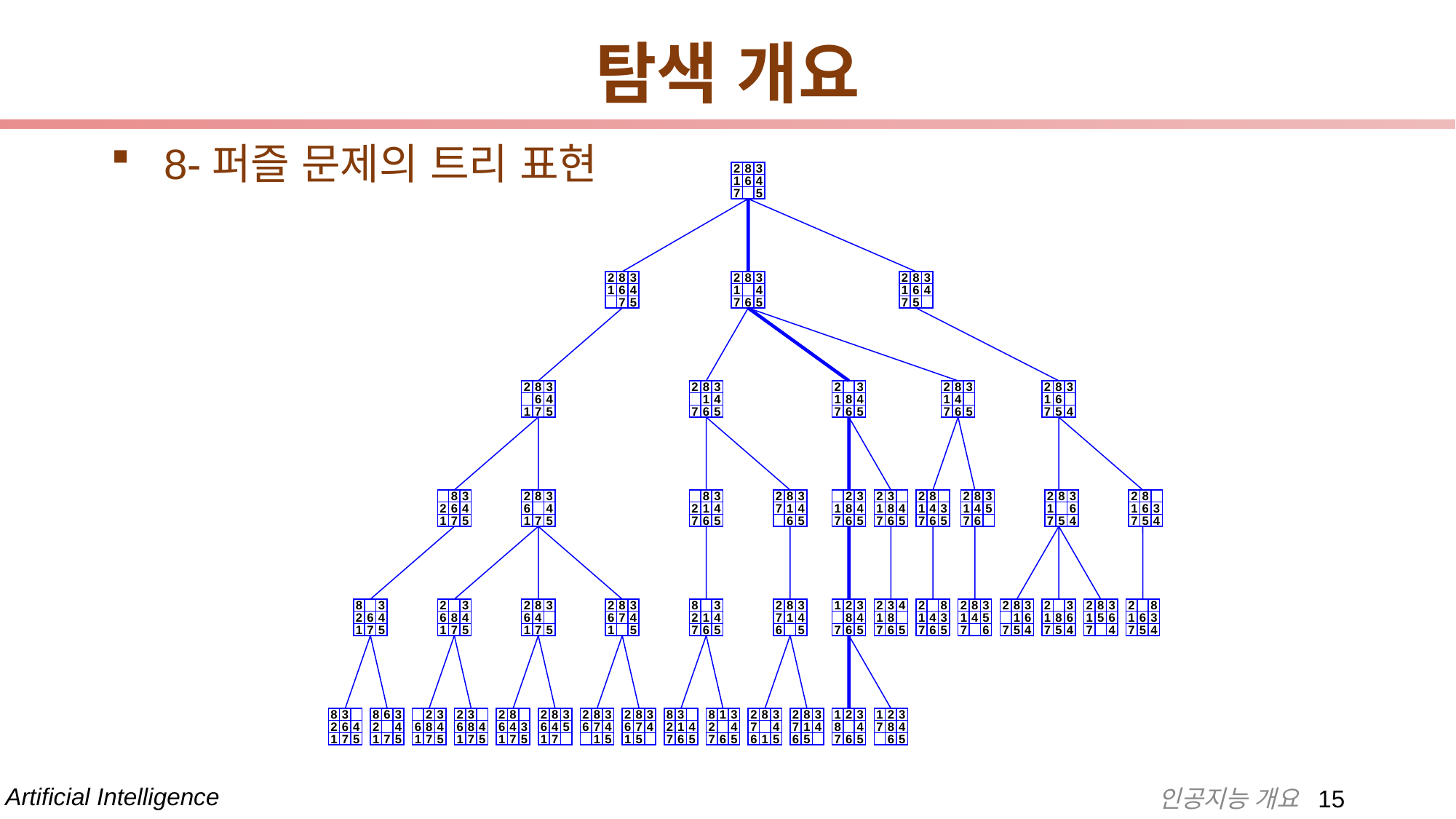

# 탐색 개요
 8-퍼즐 문제의 트리 표현
2
8
3
1
6
4
7

5

2
8
3
1
6
4

7
5
2
8
3
1

4
7
6
5
2
8
3
1
6
4
7
5

2
8
3

6
4
1
7
5
2
8
3

1
4
7
6
5
2

3
1
8
4
7
6
5
2
8
3
1
4

7
6
5
2
8
3
1
6

7
5
4

8
3
2
6
4
1
7
5
2
8
3
6

4
1
7
5

8
3
2
1
4
7
6
5
2
8
3
7
1
4

6
5

2
3
1
8
4
7
6
5
2
3

1
8
4
7
6
5
2
8

1
4
3
7
6
5
2
8
3
1
4
5
7
6

2
8
3
1

6
7
5
4
2
8

1
6
3
7
5
4

8

3
2
6
4
1
7
5
2

3
6
8
4
1
7
5
2
8
3
6
4

1
7
5
2
8
3
6
7
4
1

5
8

3
2
1
4
7
6
5
2
8
3
7
1
4
6

5
1
2
3

8
4
7
6
5
2
3
4
1
8

7
6
5
2

8
1
4
3
7
6
5
2
8
3
1
4
5
7

6
2
8
3

1
6
7
5
4
2

3
1
8
6
7
5
4
2
8
3
1
5
6
7

4
2

8
1
6
3
7
5
4

8
3

2
6
4
1
7
5
8
6
3
2

4
1
7
5

2
3
6
8
4
1
7
5
2
3

6
8
4
1
7
5
2
8

6
4
3
1
7
5
2
8
3
6
4
5
1
7

2
8
3
6
7
4

1
5
2
8
3
6
7
4
1
5

8
3

2
1
4
7
6
5
8
1
3
2

4
7
6
5
2
8
3
7

4
6
1
5
2
8
3
7
1
4
6
5

1
2
3
8

4
7
6
5
1
2
3
7
8
4

6
5